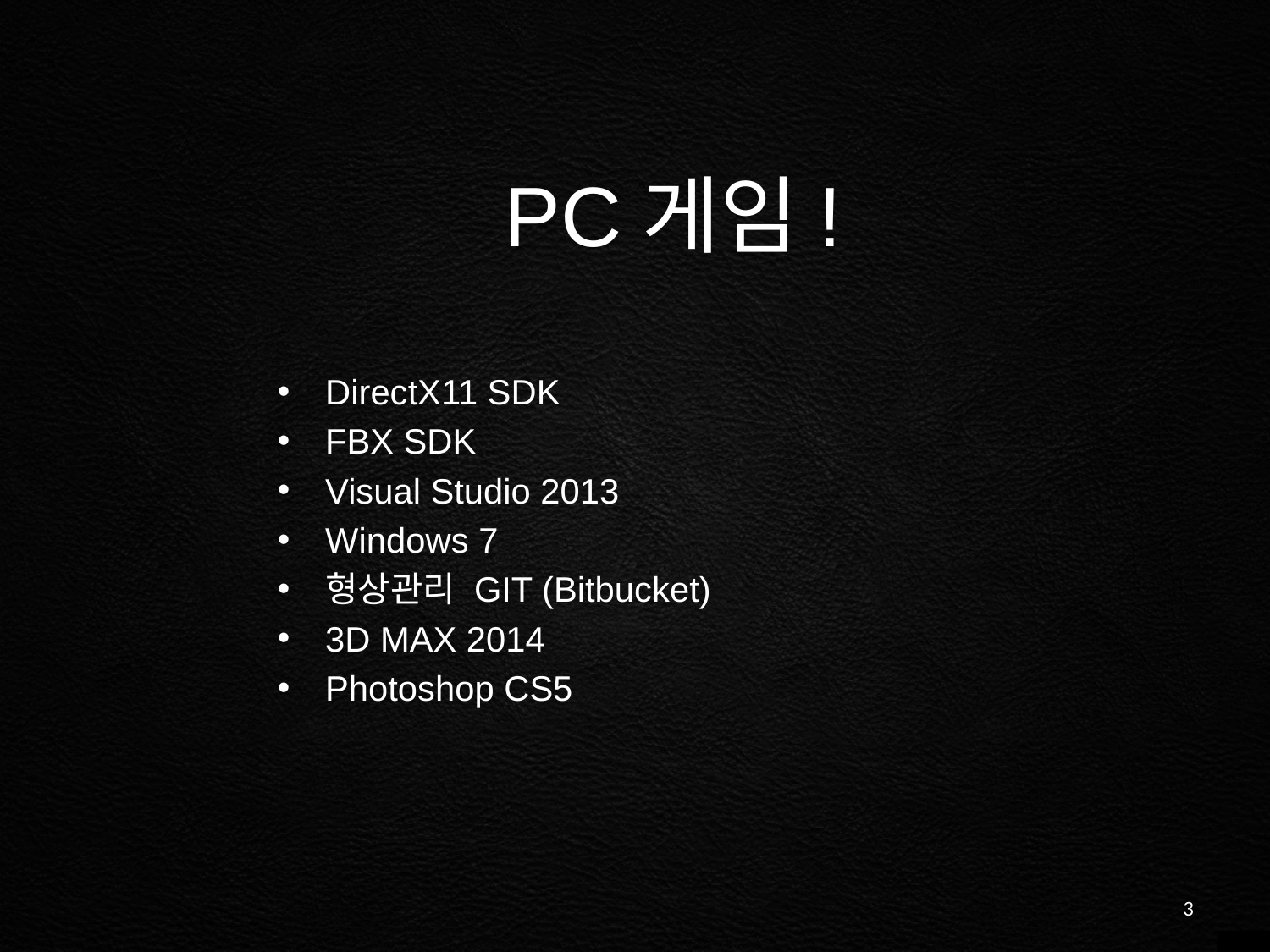

PC게임!

DirectX11 SDK
FBX SDK
Visual Studio 2013
Windows 7
형상관리 GIT (Bitbucket)
3D MAX 2014
Photoshop CS5

3